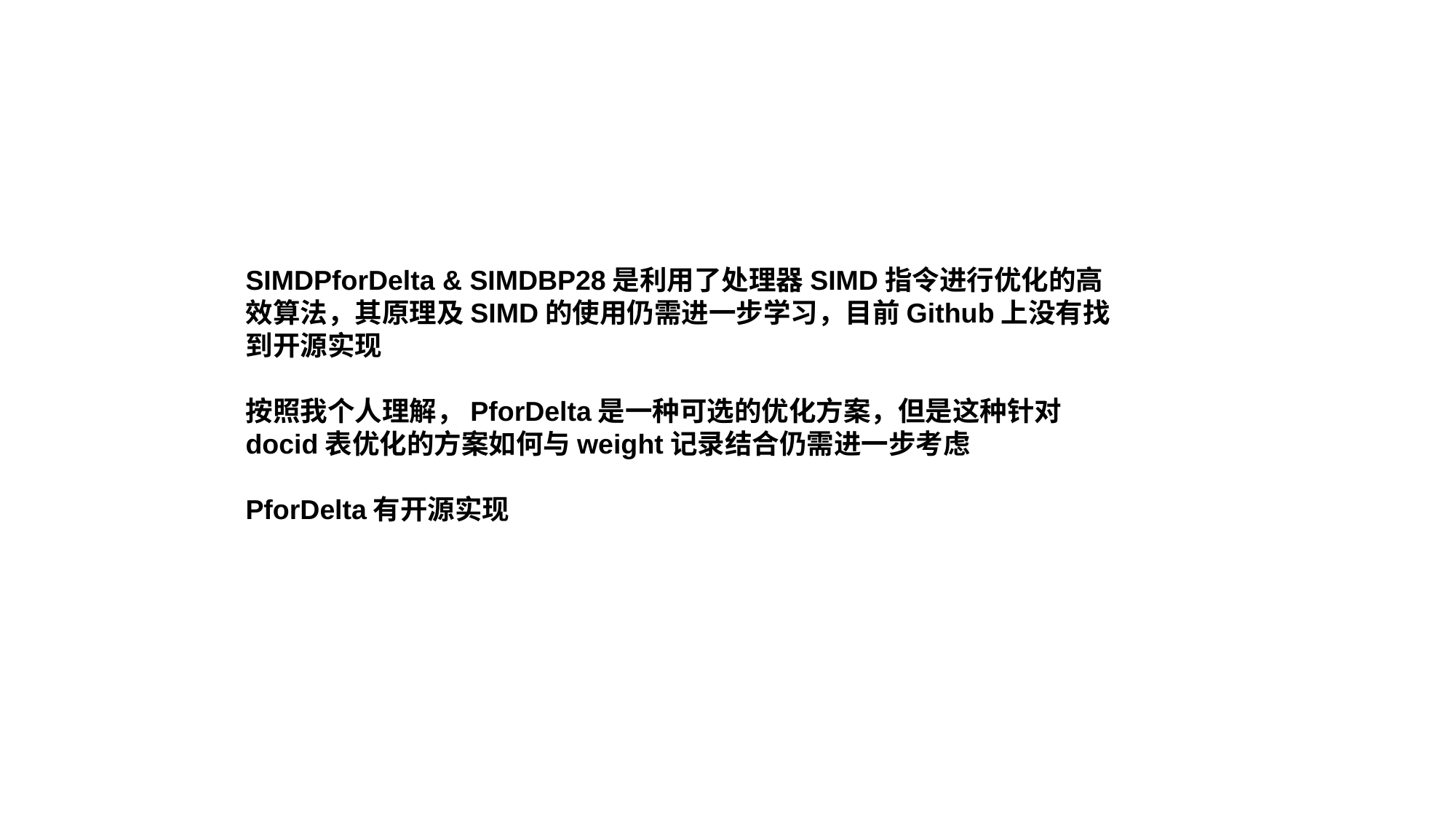

SIMDPforDelta & SIMDBP28是利用了处理器SIMD指令进行优化的高效算法，其原理及SIMD的使用仍需进一步学习，目前Github上没有找到开源实现

按照我个人理解，PforDelta是一种可选的优化方案，但是这种针对docid表优化的方案如何与weight记录结合仍需进一步考虑

PforDelta有开源实现